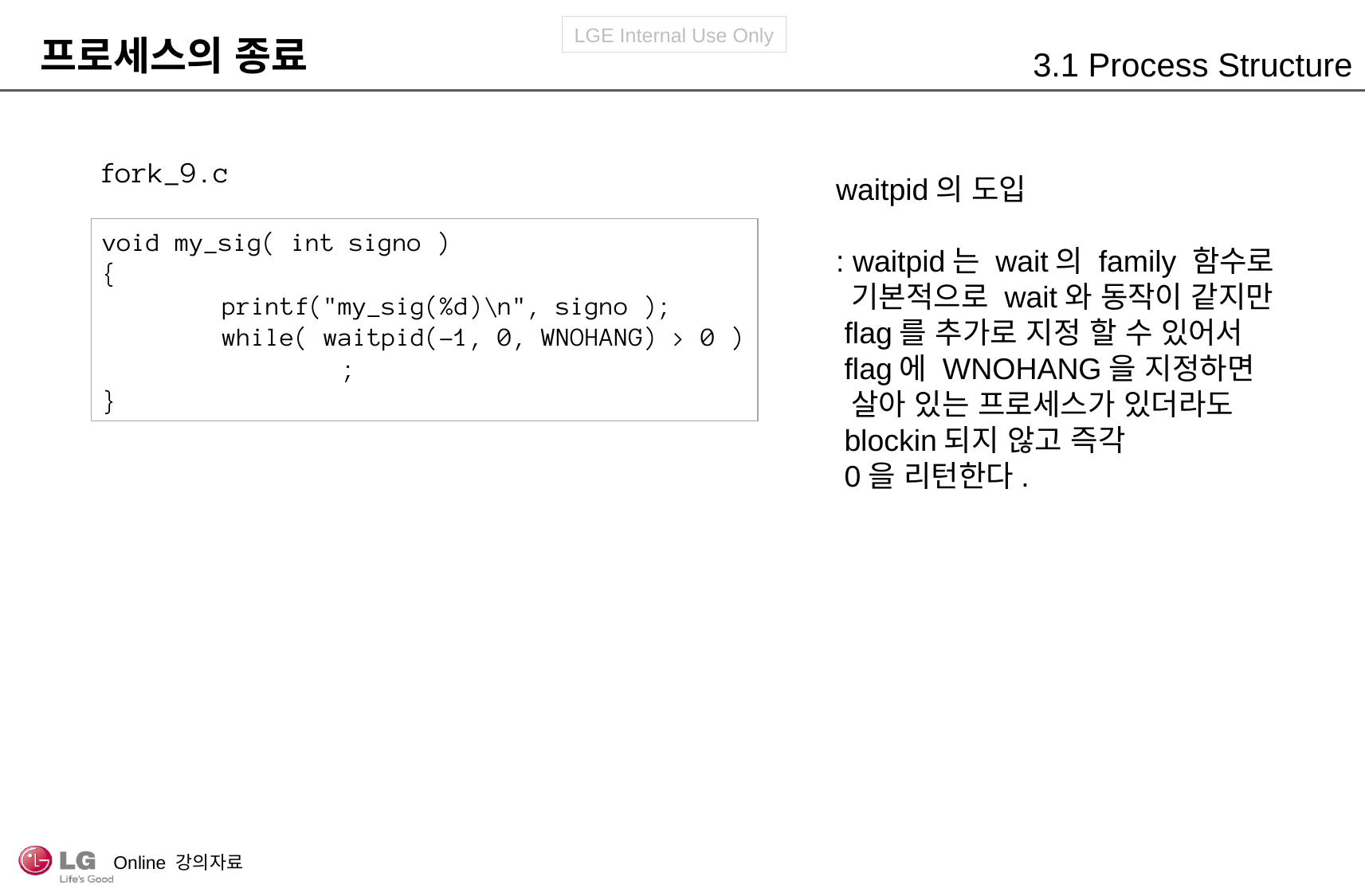

프로세스의 종료
3.1 Process Structure

fork_9.c
waitpid의 도입

: waitpid는 wait의 family 함수로
 기본적으로 wait와 동작이 같지만
 flag를 추가로 지정 할 수 있어서
 flag에 WNOHANG을 지정하면
 살아 있는 프로세스가 있더라도
 blockin되지 않고 즉각
 0을 리턴한다.
void my_sig( int signo )
{
	printf("my_sig(%d)\n", signo );
	while( waitpid(-1, 0, WNOHANG) > 0 )
		;
}